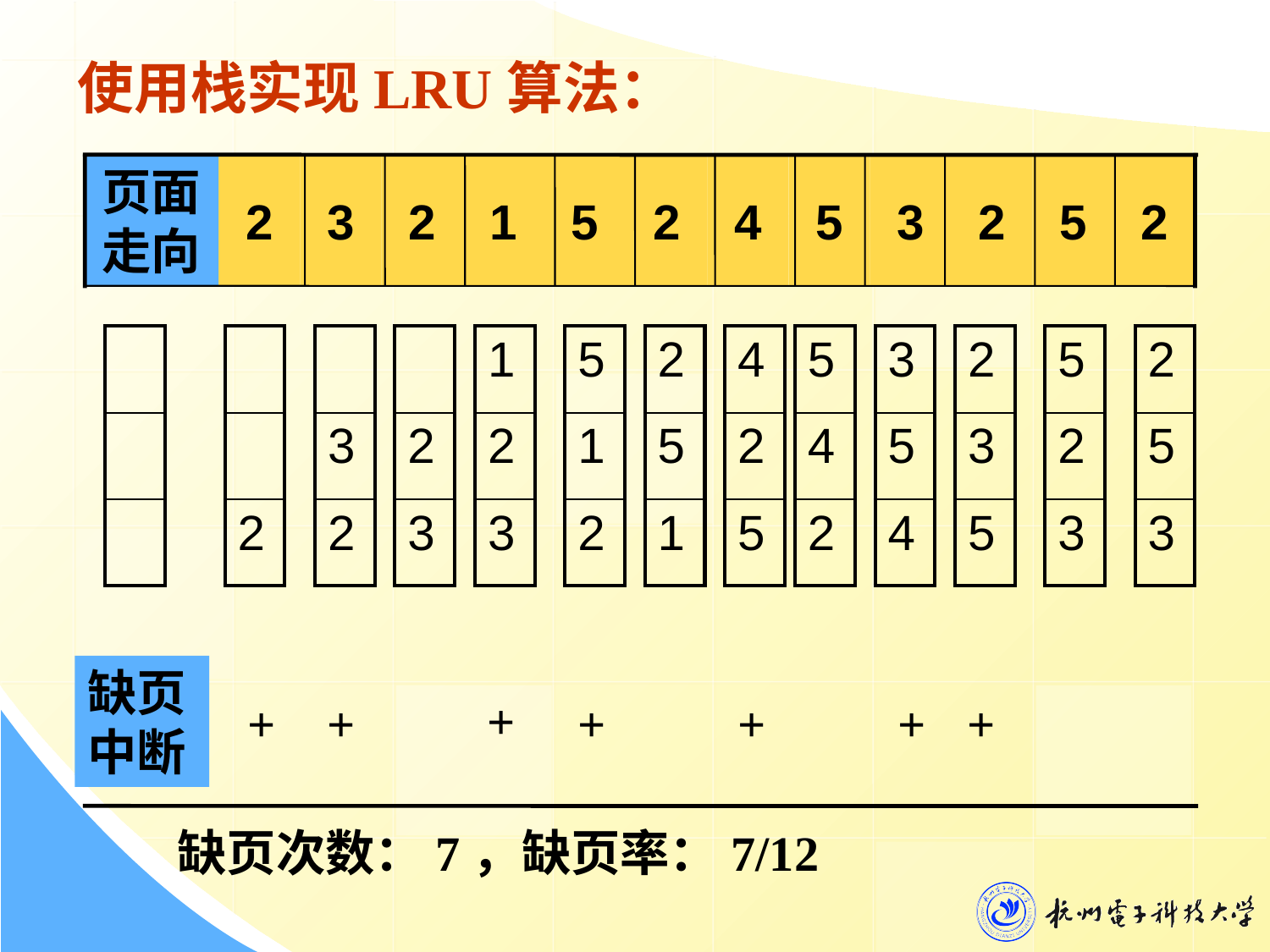

使用栈实现LRU算法：
页面走向

2
3
2
1
5
2
4
5
3
2
5
2

|  |
| --- |
|  |
|  |
|  |
| --- |
|  |
| 2 |
|  |
| --- |
| 3 |
| 2 |
|  |
| --- |
| 2 |
| 3 |
| 1 |
| --- |
| 2 |
| 3 |
| 5 |
| --- |
| 1 |
| 2 |
| 2 |
| --- |
| 5 |
| 1 |
| 4 |
| --- |
| 2 |
| 5 |
| 5 |
| --- |
| 4 |
| 2 |
| 3 |
| --- |
| 5 |
| 4 |
| 2 |
| --- |
| 3 |
| 5 |
| 5 |
| --- |
| 2 |
| 3 |
| 2 |
| --- |
| 5 |
| 3 |
缺页中断
+
+
+
+
+
+
+

缺页次数：7，缺页率：7/12